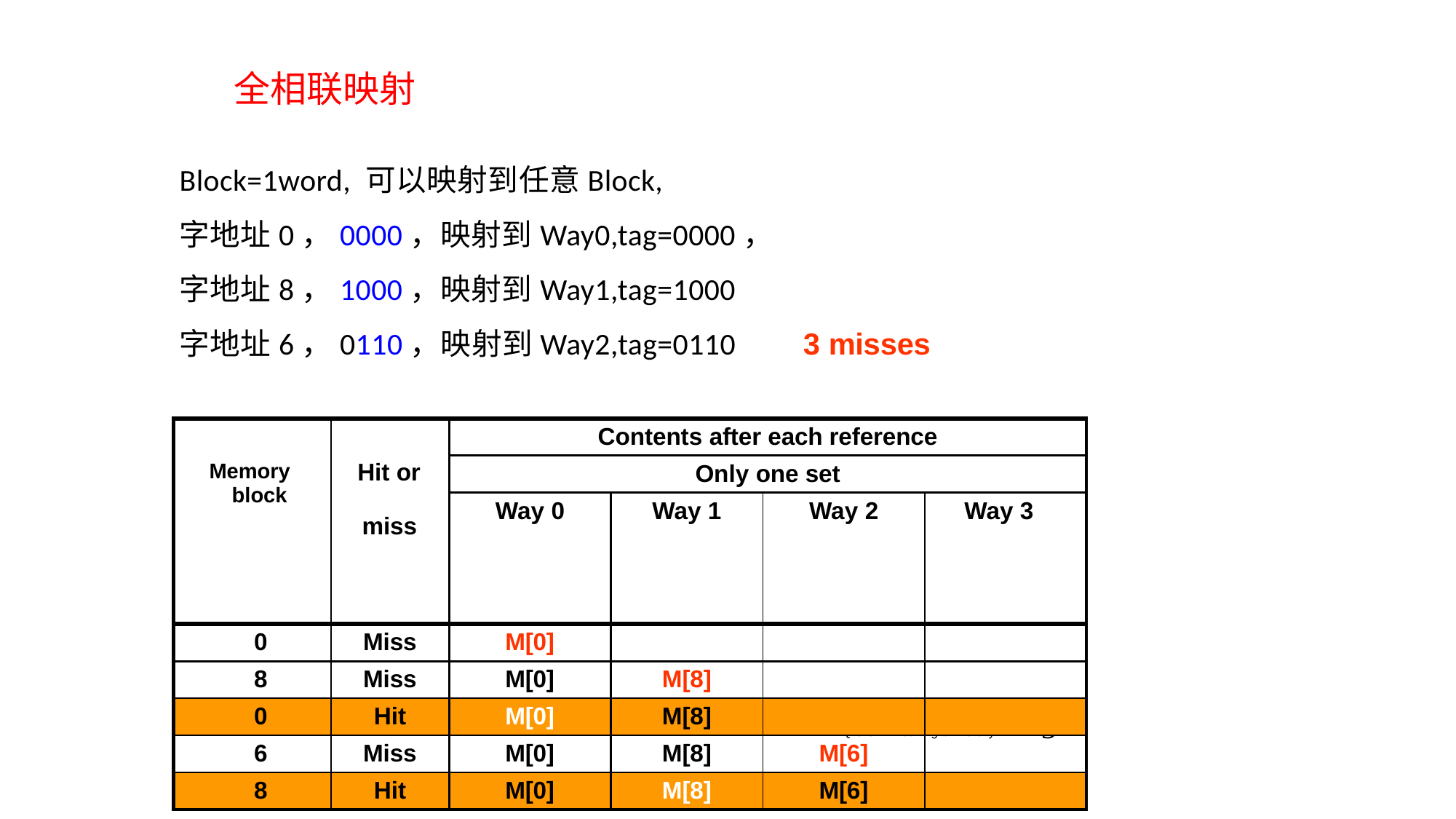

全相联映射
Block=1word, 可以映射到任意Block,
字地址0，0000，映射到Way0,tag=0000，
字地址8，1000，映射到Way1,tag=1000
字地址6，0110，映射到Way2,tag=0110
3 misses
| Memory block | Hit or miss | Contents after each reference |  |  |  |
| --- | --- | --- | --- | --- | --- |
|  |  | Only one set |  |  |  |
|  |  | Way 0 | Way 1 | Way 2 | Way 3 |
| 0 | Miss | M[0] |  |  |  |
| 8 | Miss | M[0] | M[8] |  |  |
| 0 | Hit | M[0] | M[8] |  |  |
| 6 | Miss | M[0] | M[8] | M[6] |  |
| 8 | Hit | M[0] | M[8] | M[6] |  |
Q.S.Shi ZheJiang University	5